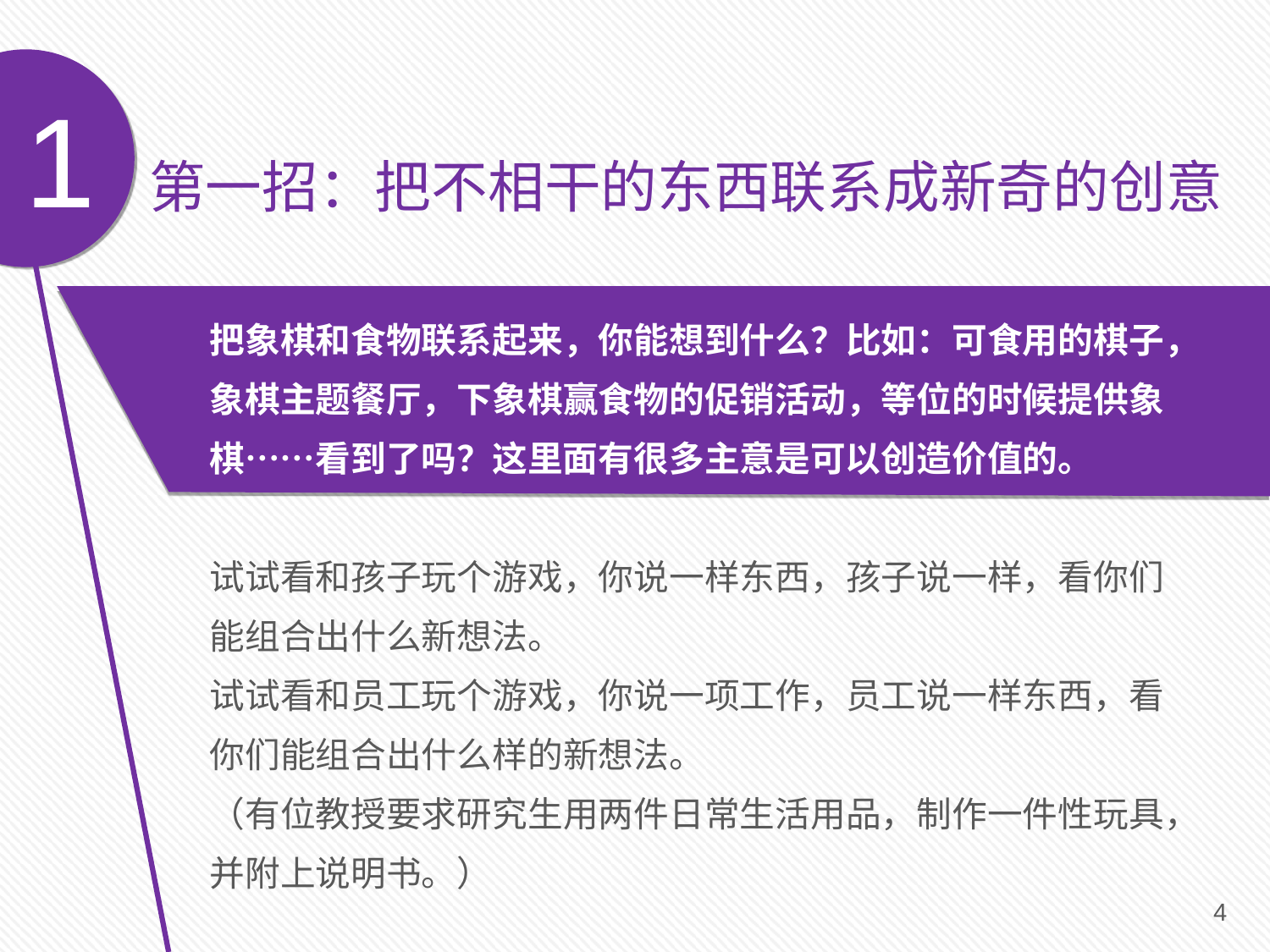

1  第一招：把不相干的东西联系成新奇的创意

把象棋和食物联系起来，你能想到什么？比如：可食用的棋子，象棋主题餐厅，下象棋赢食物的促销活动，等位的时候提供象棋……看到了吗？这里面有很多主意是可以创造价值的。

试试看和孩子玩个游戏，你说一样东西，孩子说一样，看你们能组合出什么新想法。
试试看和员工玩个游戏，你说一项工作，员工说一样东西，看你们能组合出什么样的新想法。
（有位教授要求研究生用两件日常生活用品，制作一件性玩具，并附上说明书。）
4